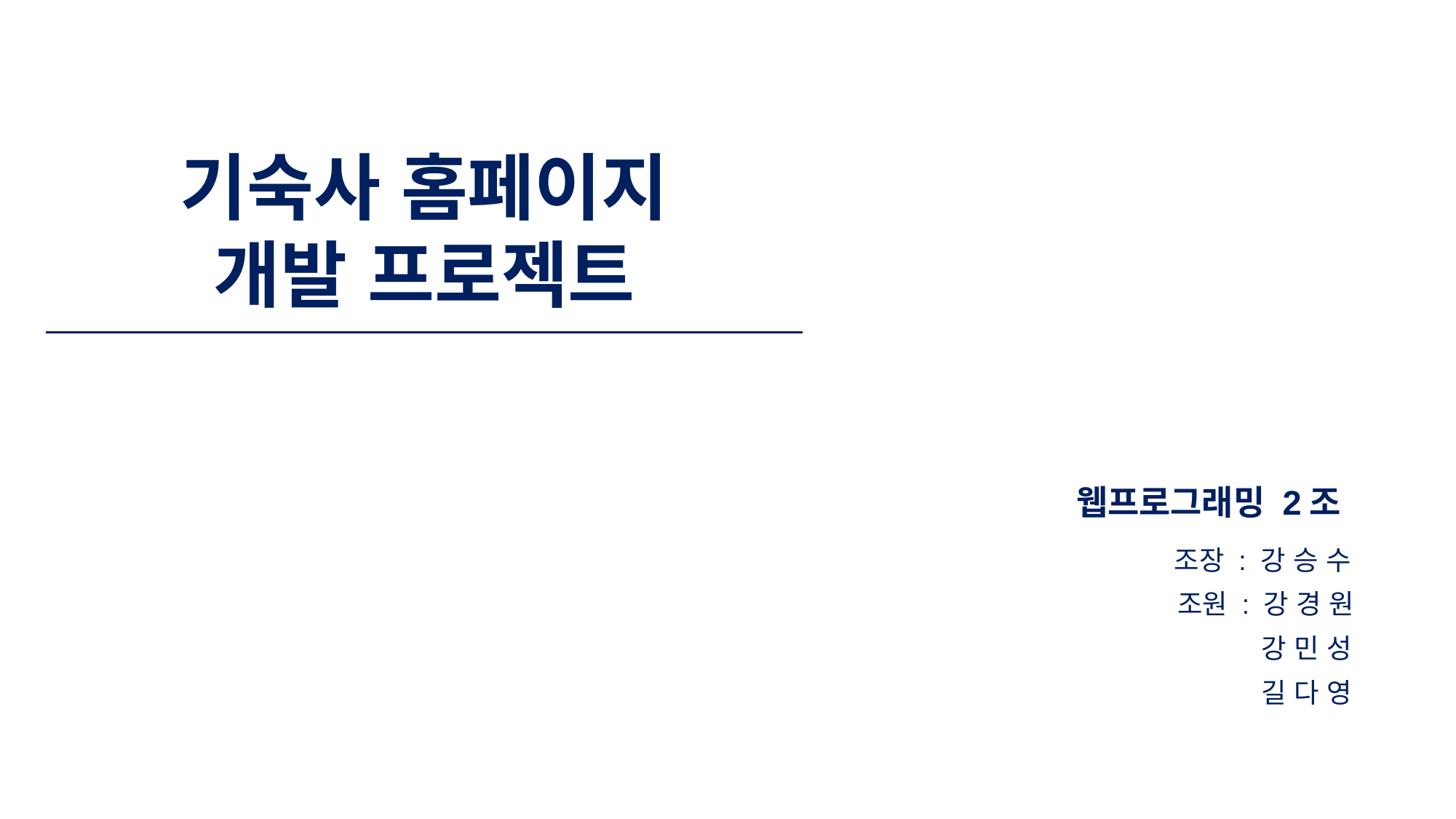

# 기숙사 홈페이지 개발 프로젝트
웹프로그래밍 2조
조장 : 강 승 수
조원 : 강 경 원
강 민 성
길 다 영